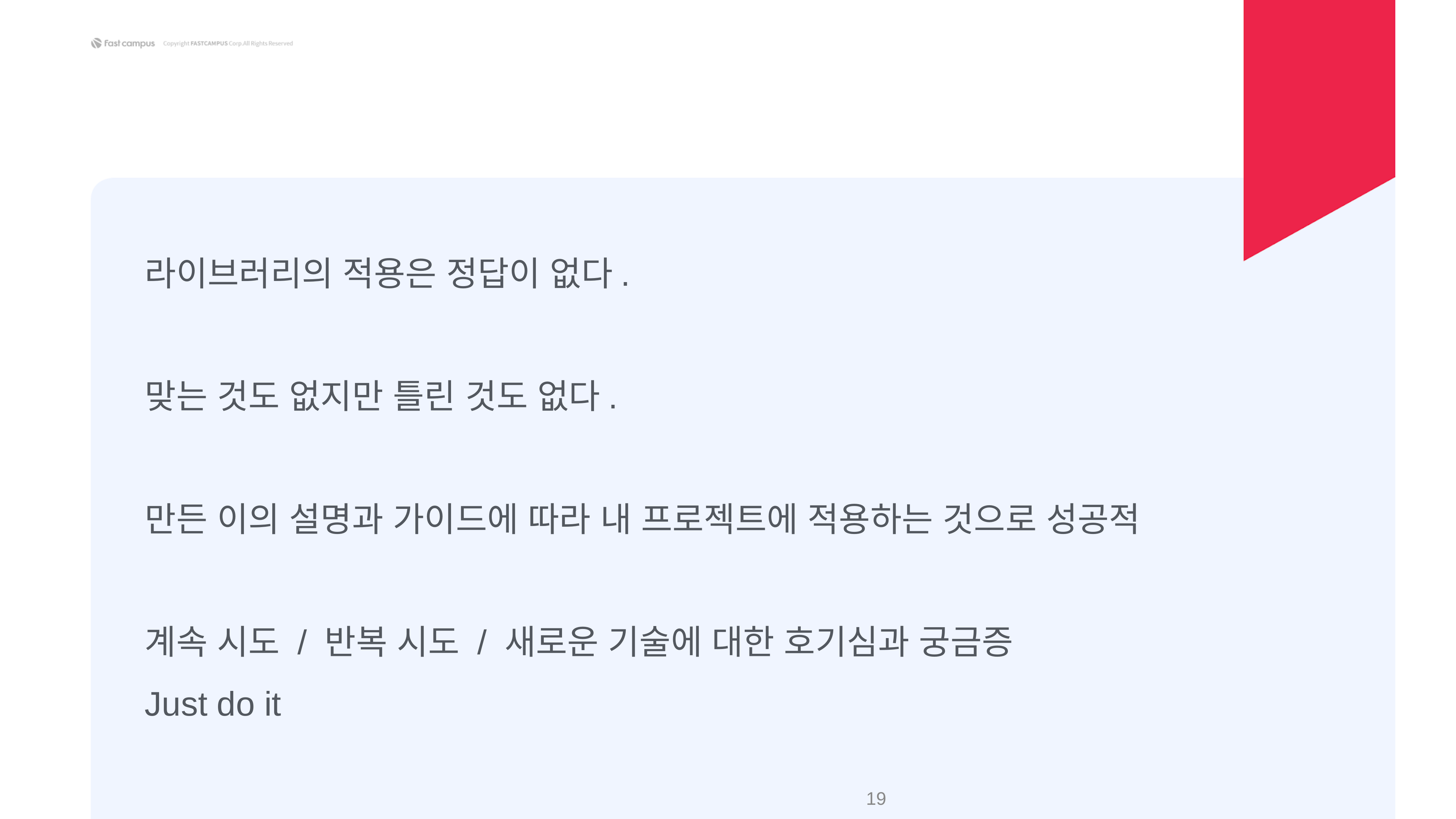

라이브러리의 적용은 정답이 없다.

맞는 것도 없지만 틀린 것도 없다.

만든 이의 설명과 가이드에 따라 내 프로젝트에 적용하는 것으로 성공적

계속 시도 / 반복 시도 / 새로운 기술에 대한 호기심과 궁금증
Just do it
19